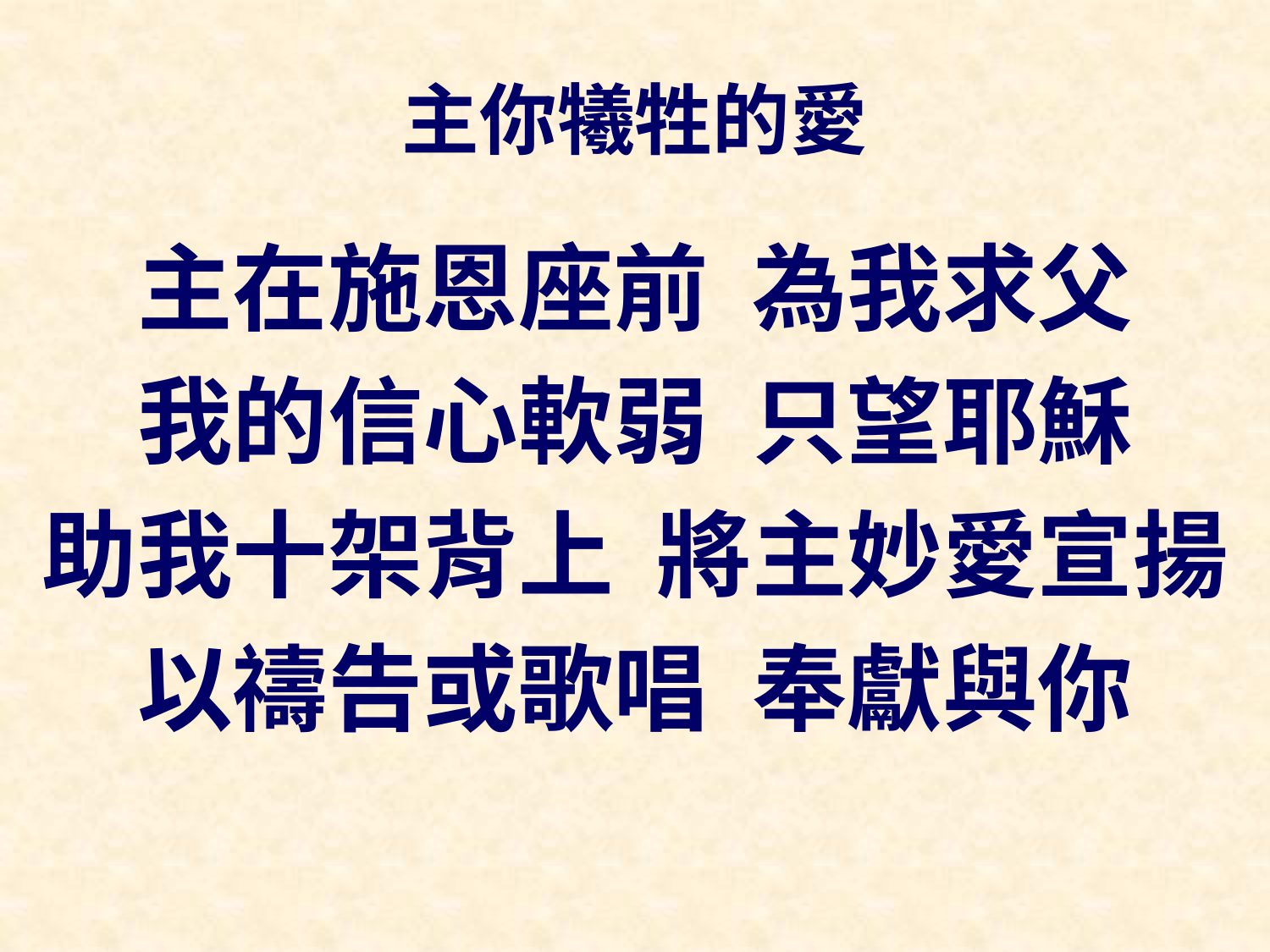

# 主你犧牲的愛
主在施恩座前  為我求父
我的信心軟弱  只望耶穌
助我十架背上  將主妙愛宣揚
以禱告或歌唱  奉獻與你